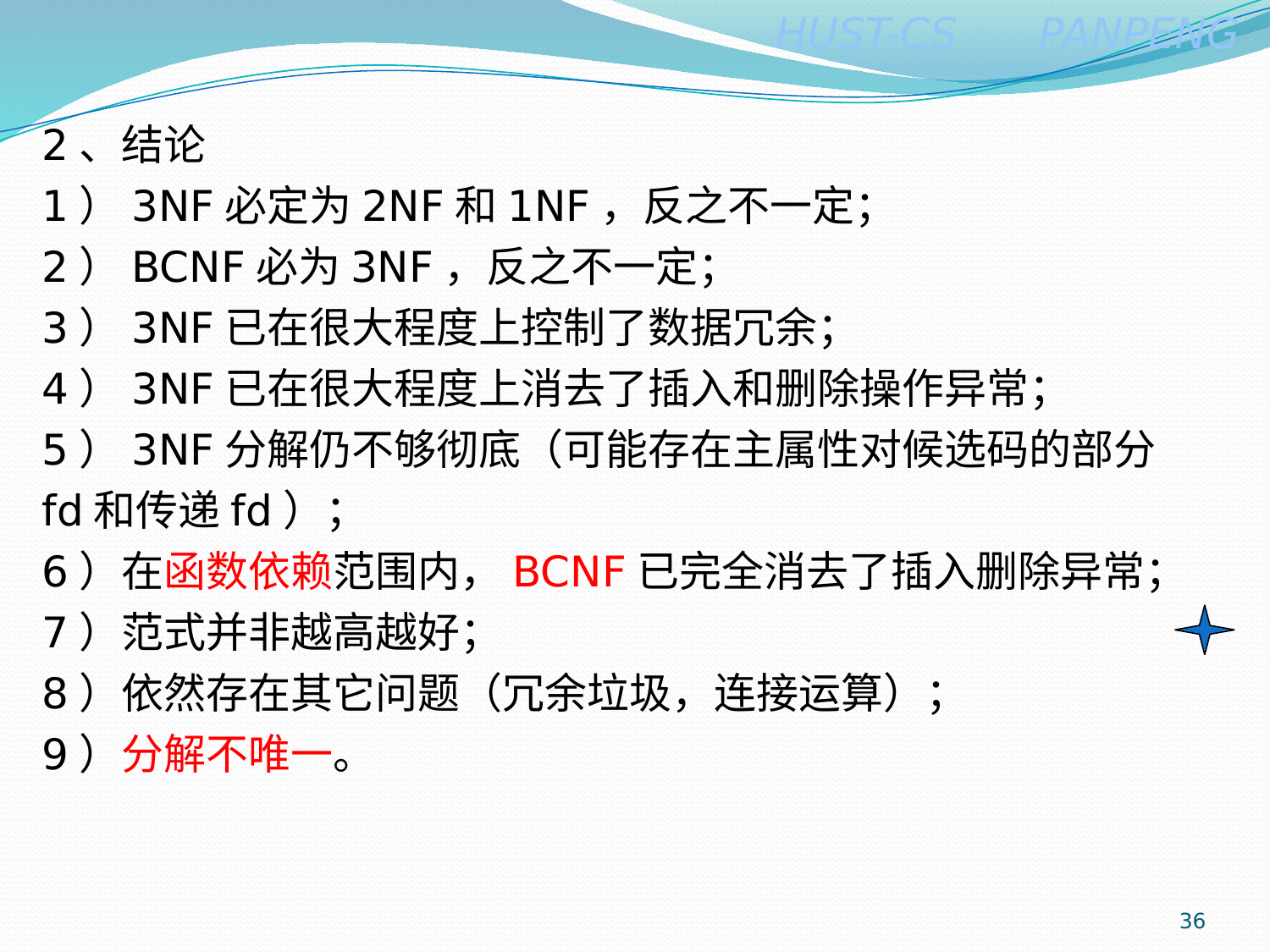

2、结论
1）3NF必定为2NF和1NF，反之不一定；
2）BCNF必为3NF，反之不一定；
3）3NF已在很大程度上控制了数据冗余；
4）3NF已在很大程度上消去了插入和删除操作异常；
5）3NF分解仍不够彻底（可能存在主属性对候选码的部分fd和传递fd）；
6）在函数依赖范围内，BCNF已完全消去了插入删除异常；
7）范式并非越高越好；
8）依然存在其它问题（冗余垃圾，连接运算）；
9）分解不唯一。

36